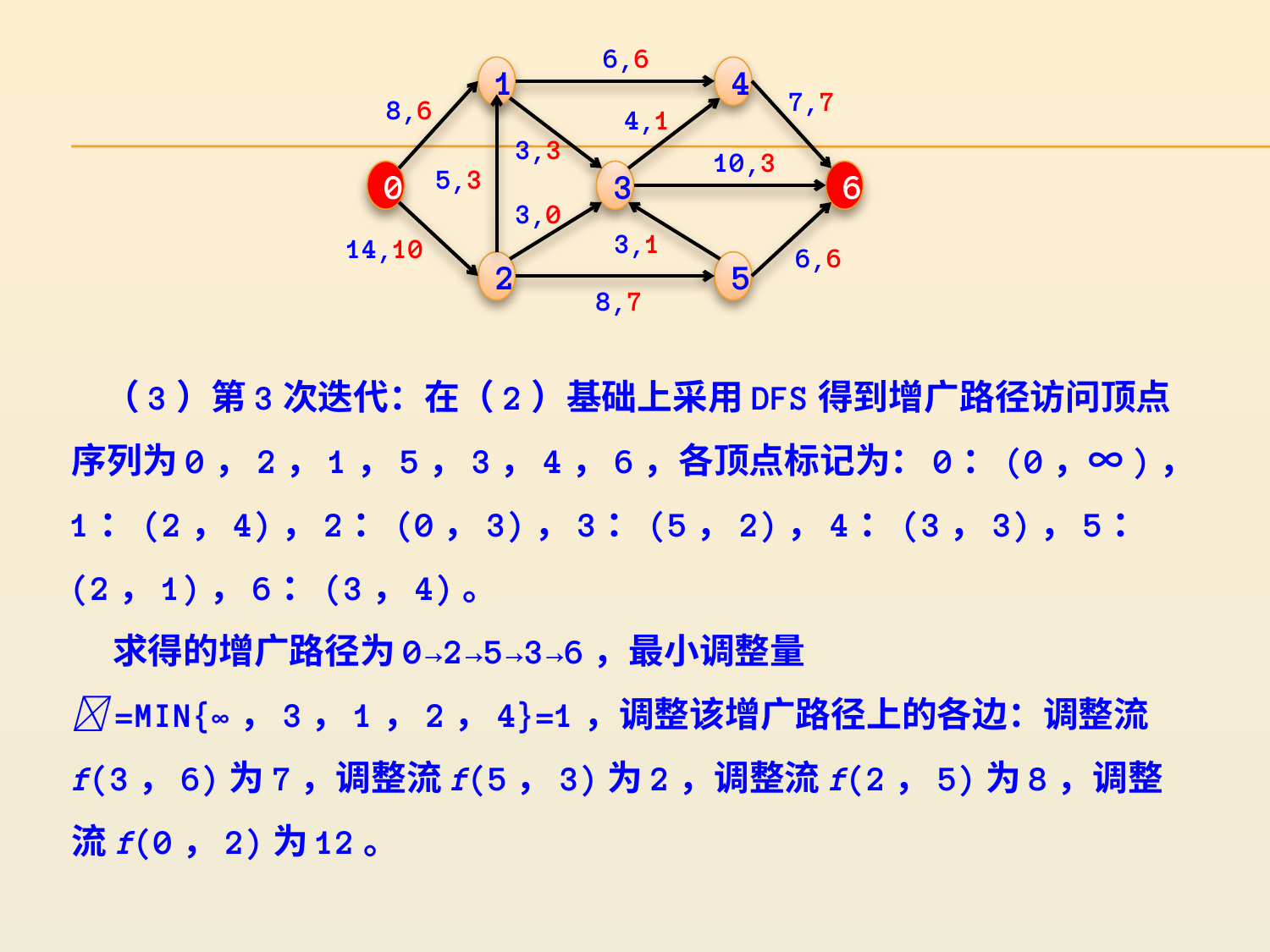

6,6
1
4
7,7
8,6
4,1
3,3
10,3
5,3
0
3
6
3,0
3,1
14,10
6,6
2
5
8,7
   （3）第3次迭代：在（2）基础上采用DFS得到增广路径访问顶点序列为0，2，1，5，3，4，6，各顶点标记为：0：(0，∞)，1：(2，4)，2：(0，3)，3：(5，2)，4：(3，3)，5：(2，1)，6：(3，4)。
    求得的增广路径为0→2→5→3→6，最小调整量θ=MIN{∞，3，1，2，4}=1，调整该增广路径上的各边：调整流f(3，6)为7，调整流f(5，3)为2，调整流f(2，5)为8，调整流f(0，2)为12。